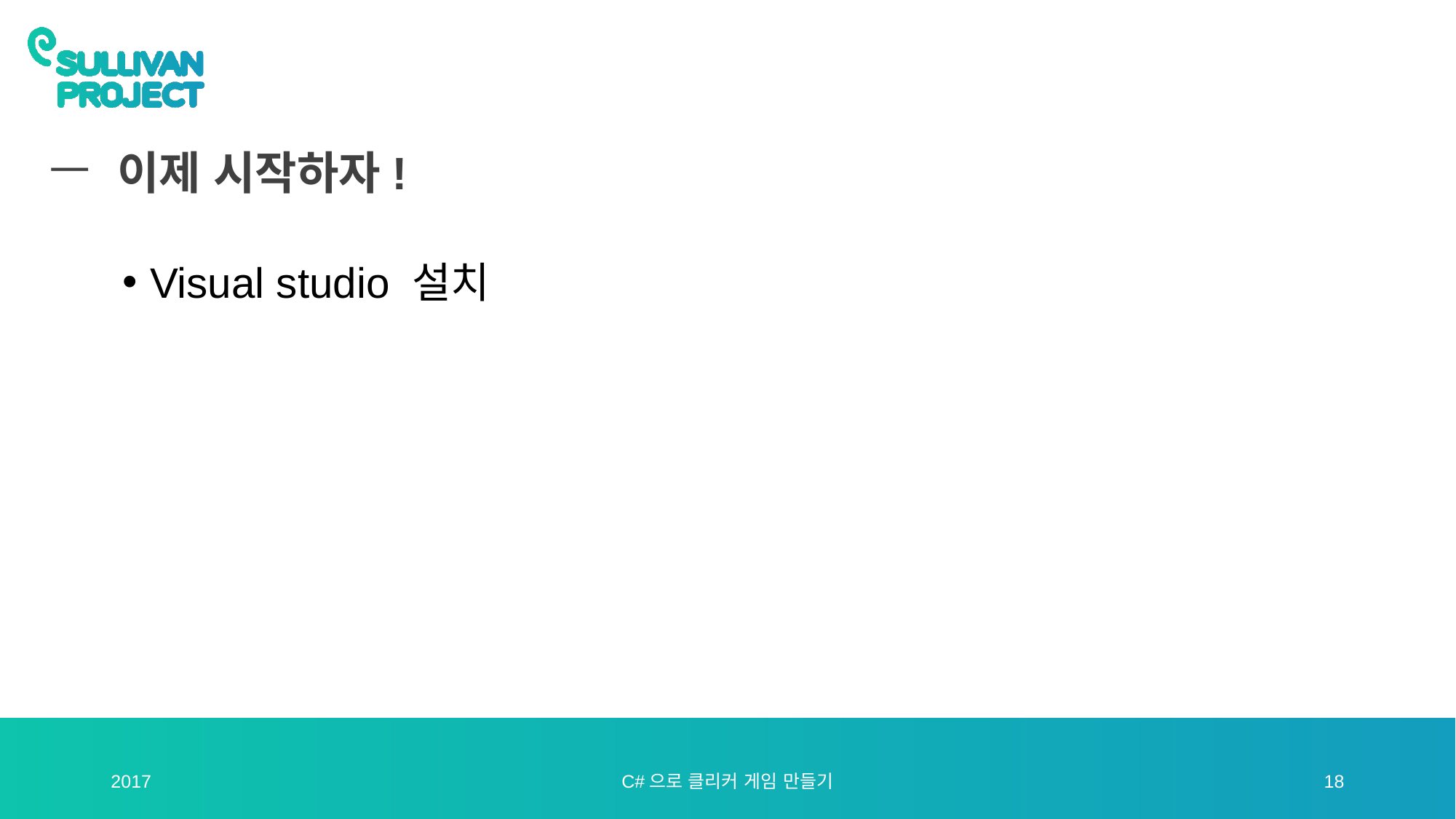

# 이제 시작하자!
Visual studio 설치
2017
C#으로 클리커 게임 만들기
18